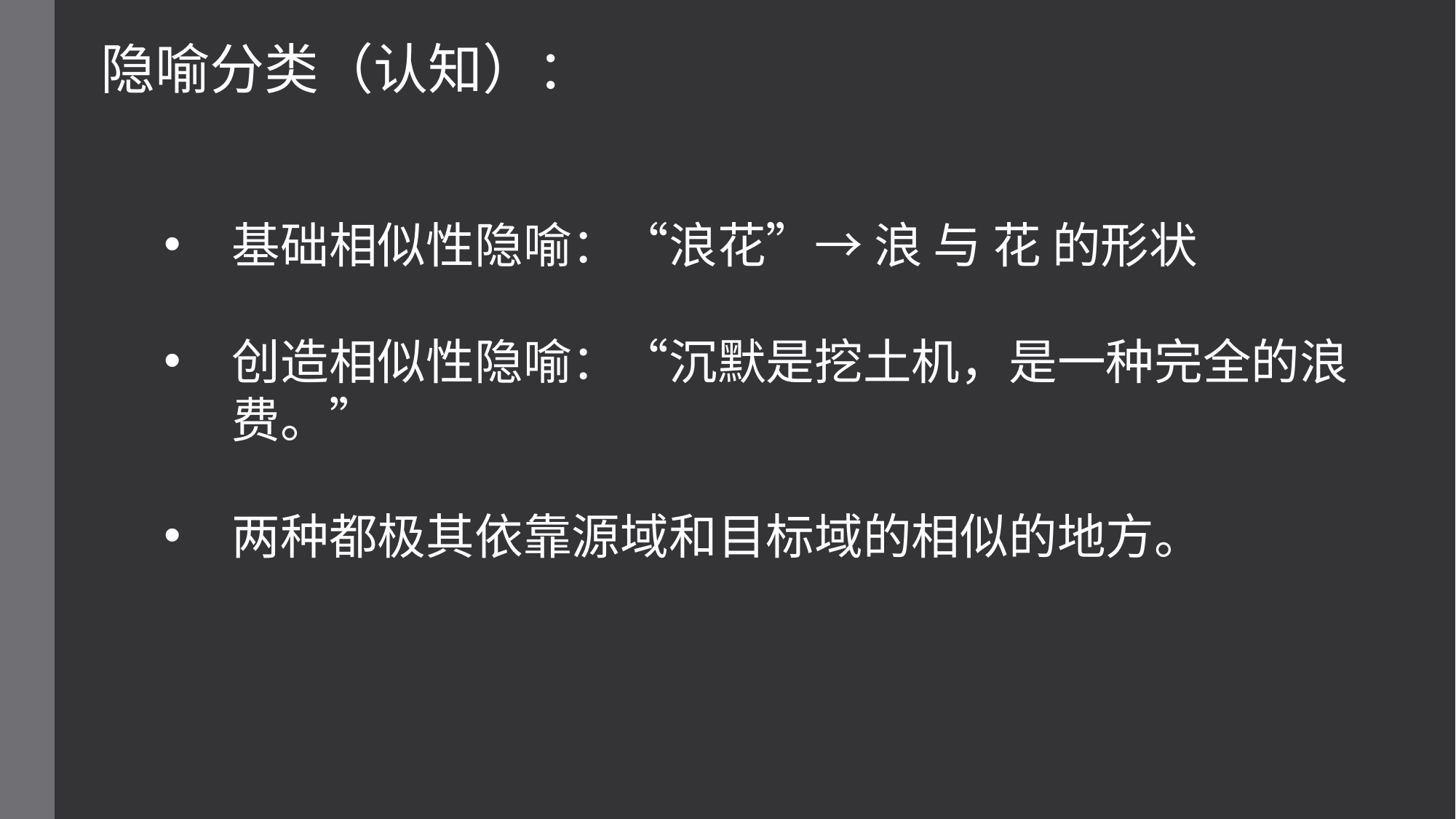

隐喻分类（认知）：
基础相似性隐喻：“浪花”→ 浪 与 花 的形状

创造相似性隐喻：“沉默是挖土机，是一种完全的浪费。”

两种都极其依靠源域和目标域的相似的地方。